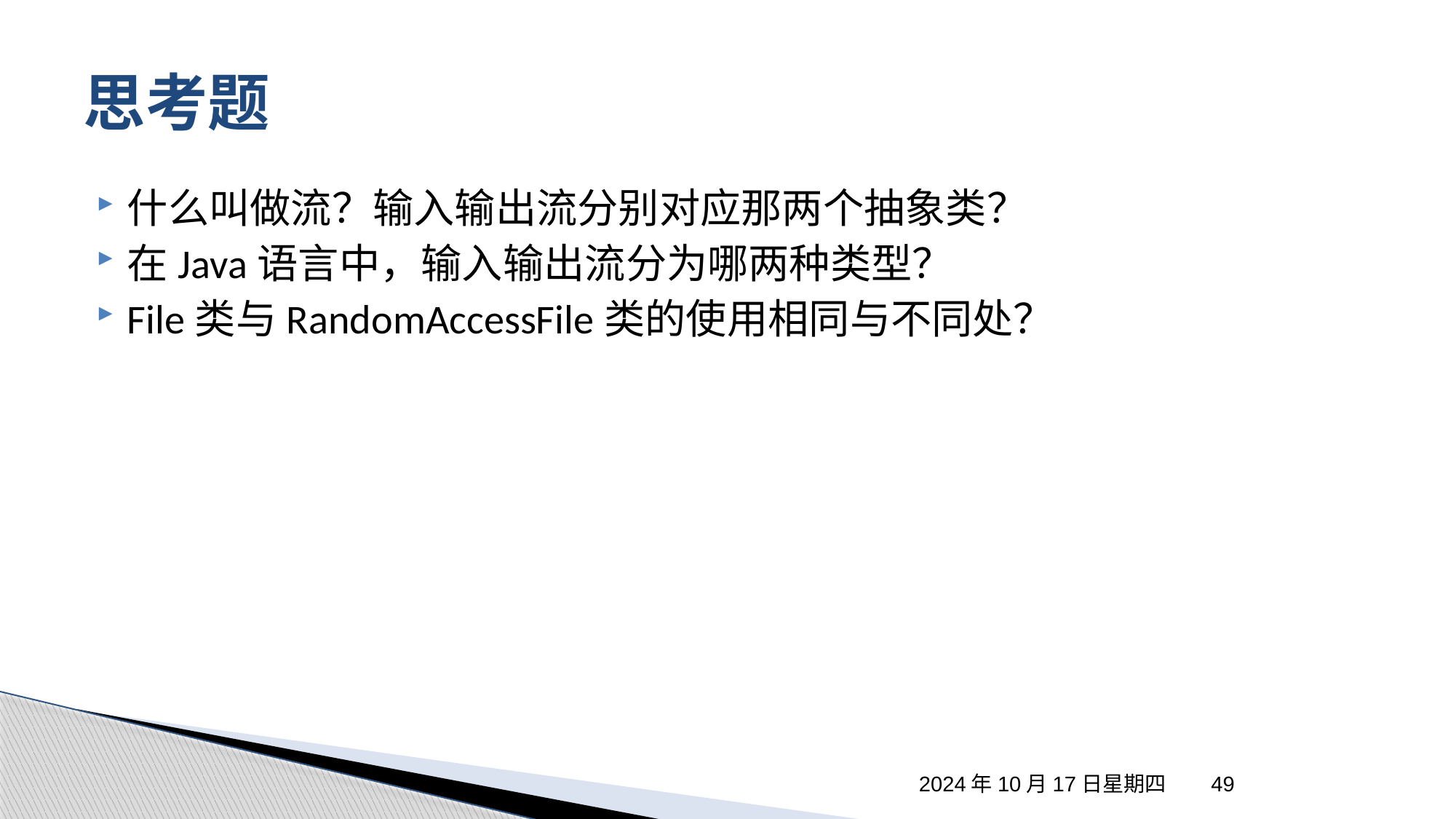

# 思考题
什么叫做流？输入输出流分别对应那两个抽象类？
在Java语言中，输入输出流分为哪两种类型？
File类与RandomAccessFile类的使用相同与不同处？
2024年10月17日星期四
49